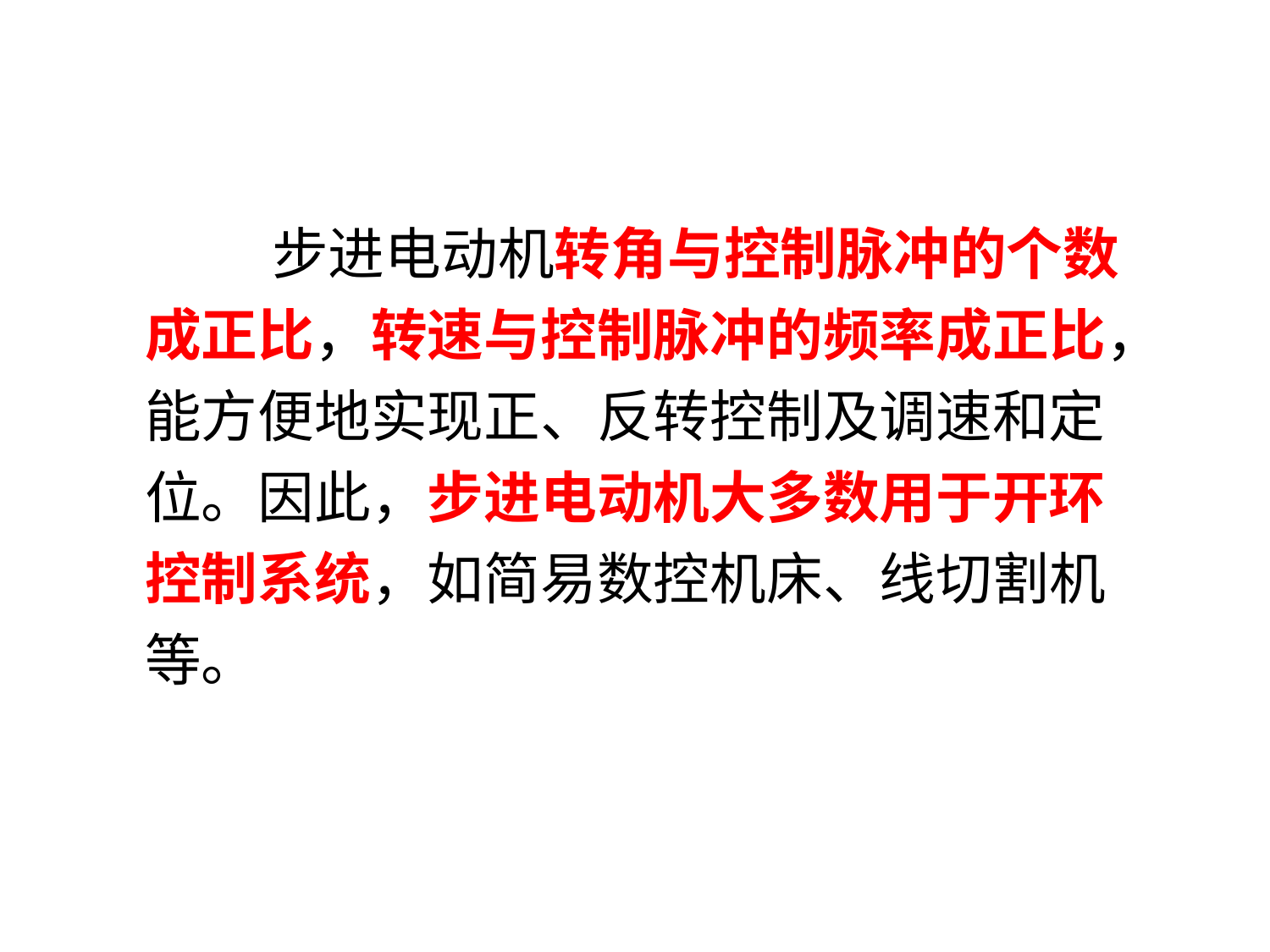

步进电动机转角与控制脉冲的个数成正比，转速与控制脉冲的频率成正比，能方便地实现正、反转控制及调速和定位。因此，步进电动机大多数用于开环控制系统，如简易数控机床、线切割机等。